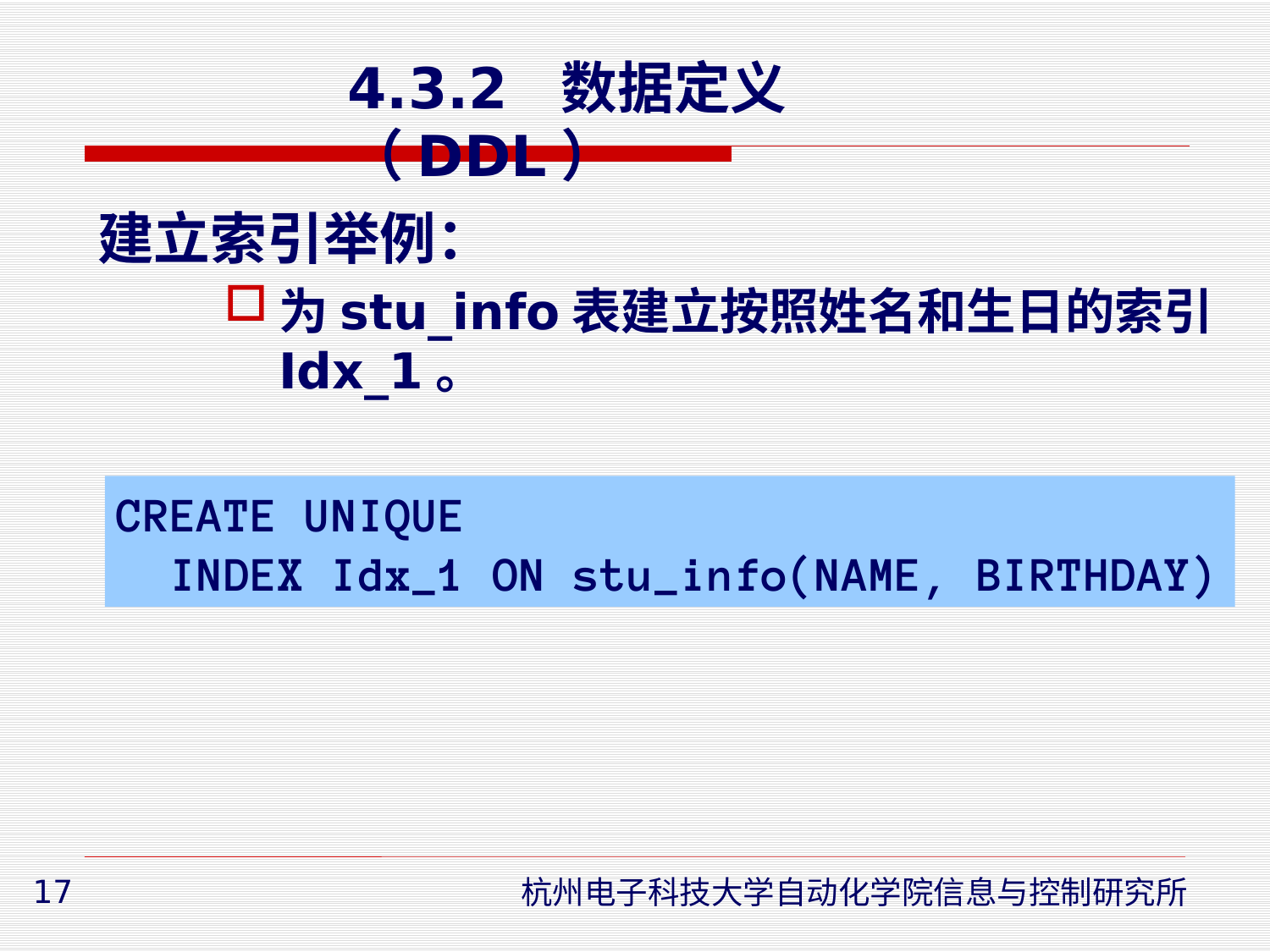

4.3.2  数据定义（DDL）
建立索引举例：
为stu_info表建立按照姓名和生日的索引Idx_1。
CREATE UNIQUE
  INDEX Idx_1 ON stu_info(NAME, BIRTHDAY)